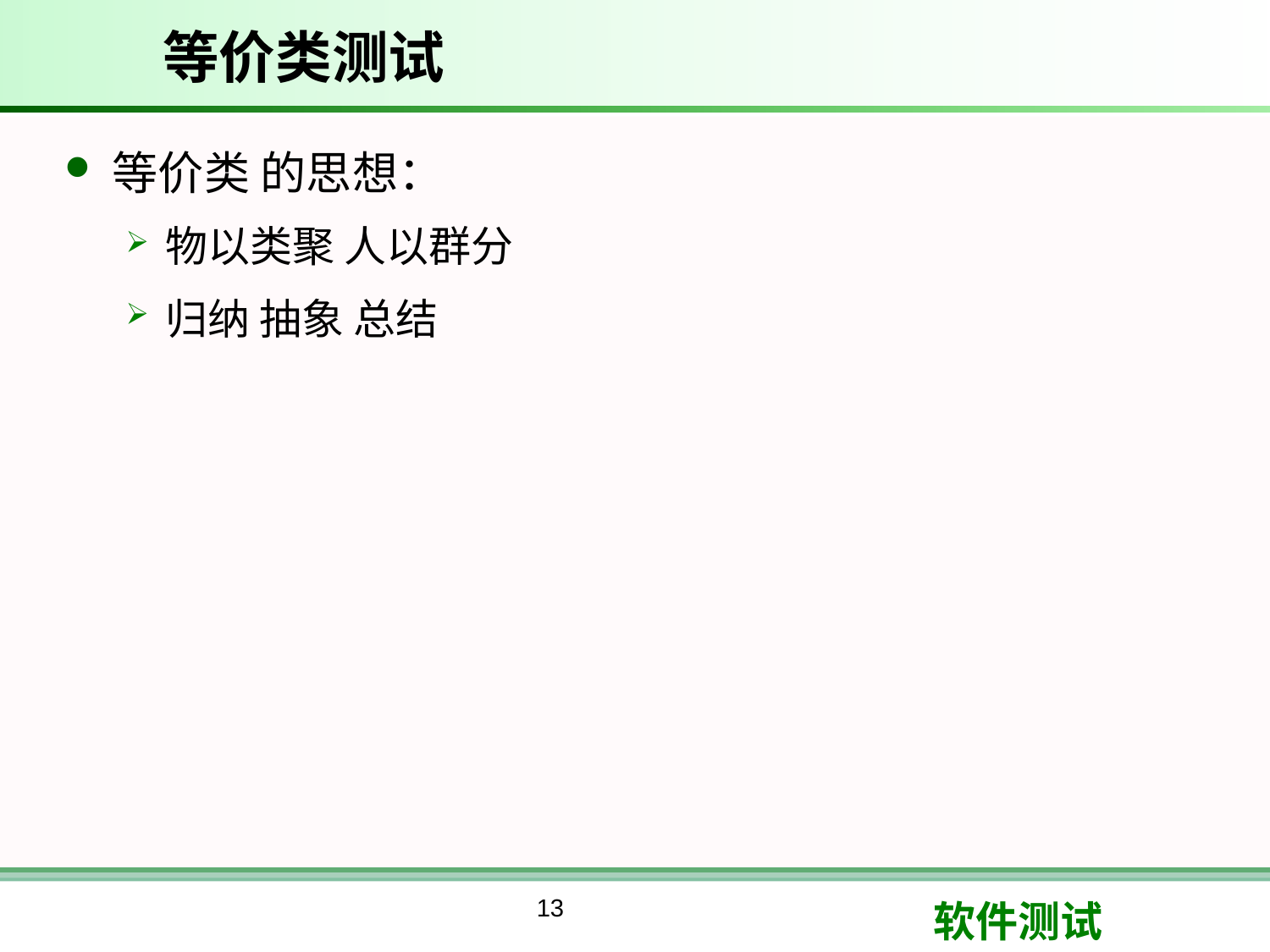

# 等价类测试
等价类 的思想：
物以类聚 人以群分
归纳 抽象 总结

13